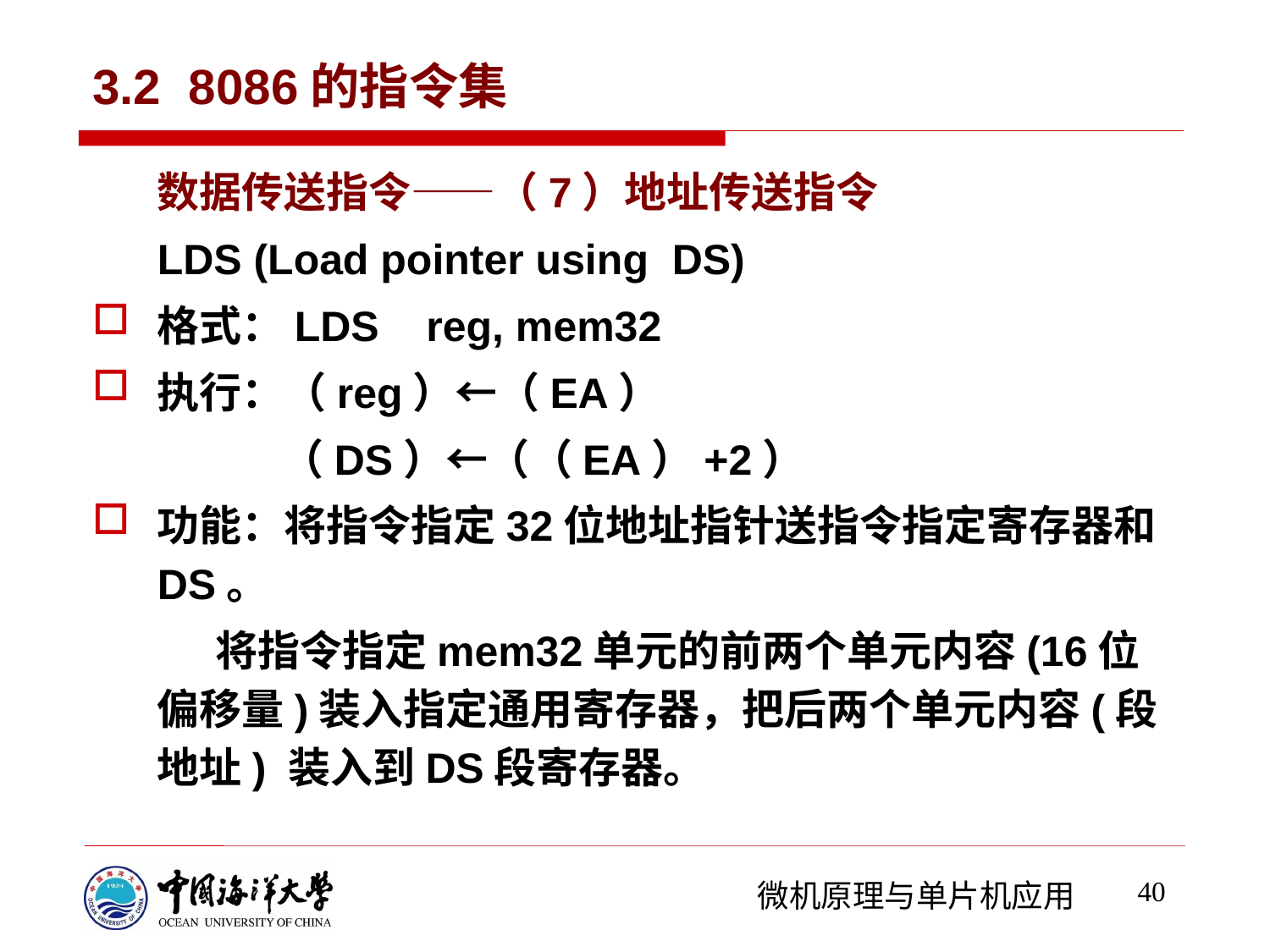

# 3.2  8086的指令集
数据传送指令——（7）地址传送指令
LDS (Load pointer using  DS)
格式：LDS    reg, mem32
执行：（reg）←（EA）
            （DS）←（（EA）+2）
功能：将指令指定32位地址指针送指令指定寄存器和DS。
     将指令指定mem32单元的前两个单元内容(16位偏移量)装入指定通用寄存器，把后两个单元内容(段地址) 装入到DS段寄存器。

40